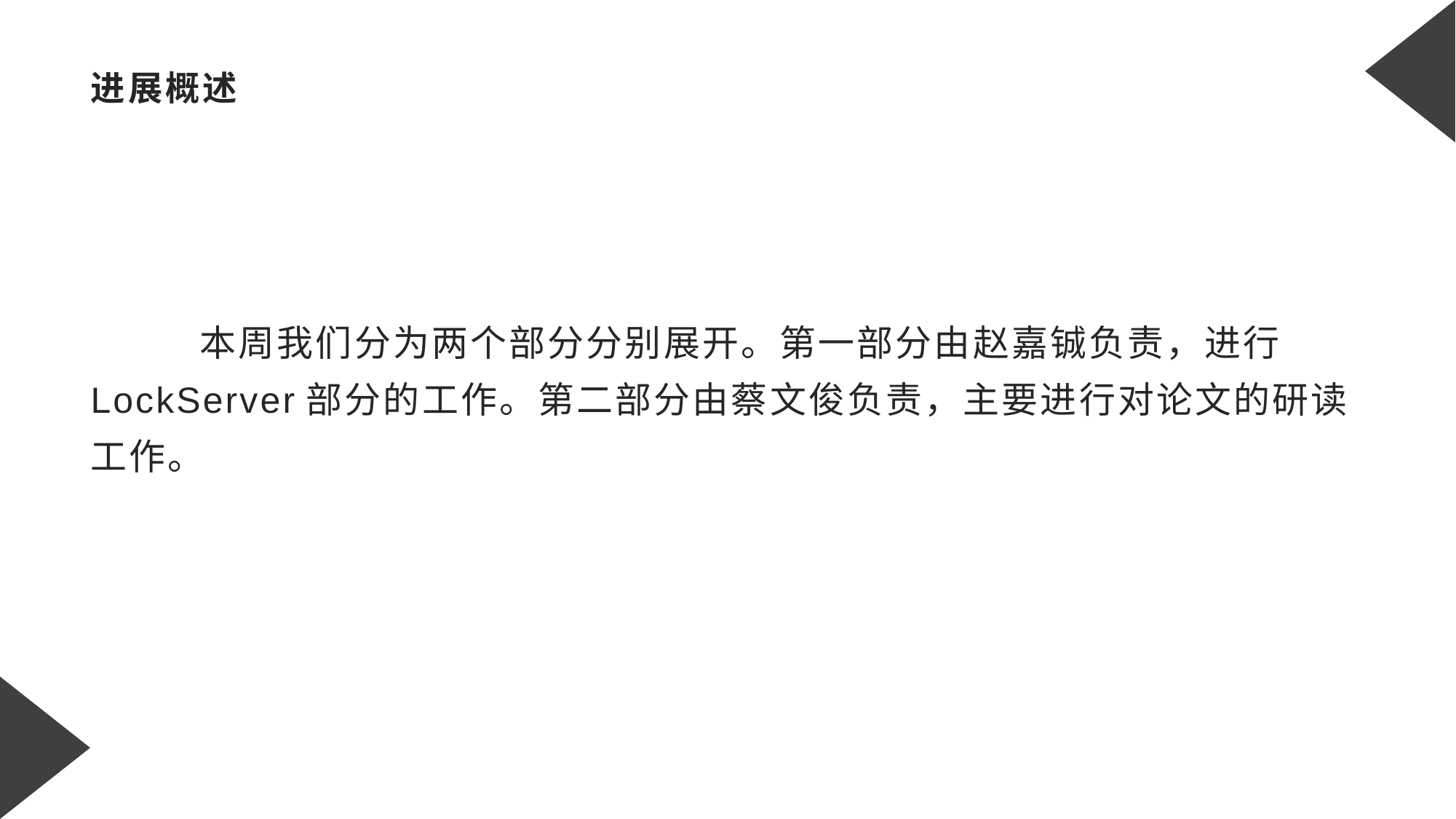

# 进展概述

	本周我们分为两个部分分别展开。第一部分由赵嘉铖负责，进行LockServer部分的工作。第二部分由蔡文俊负责，主要进行对论文的研读工作。